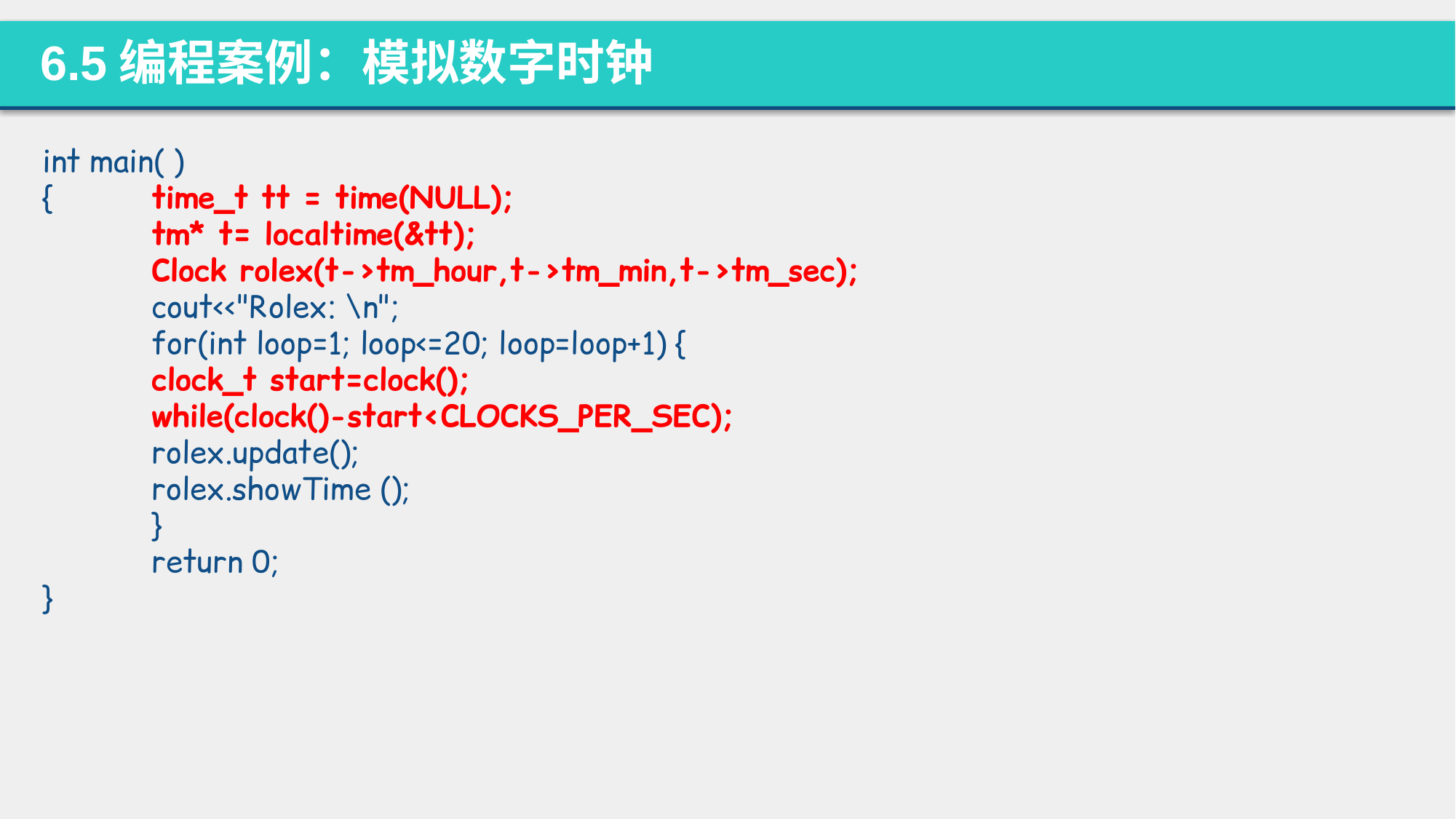

6.5编程案例：模拟数字时钟
int main( )
{  	time_t tt = time(NULL);
	tm* t= localtime(&tt);
	Clock rolex(t->tm_hour,t->tm_min,t->tm_sec);
	cout<<"Rolex: \n";
	for(int loop=1; loop<=20; loop=loop+1) {
     	clock_t start=clock();
     	while(clock()-start<CLOCKS_PER_SEC);
	rolex.update();
	rolex.showTime ();
	}
	return 0;
}